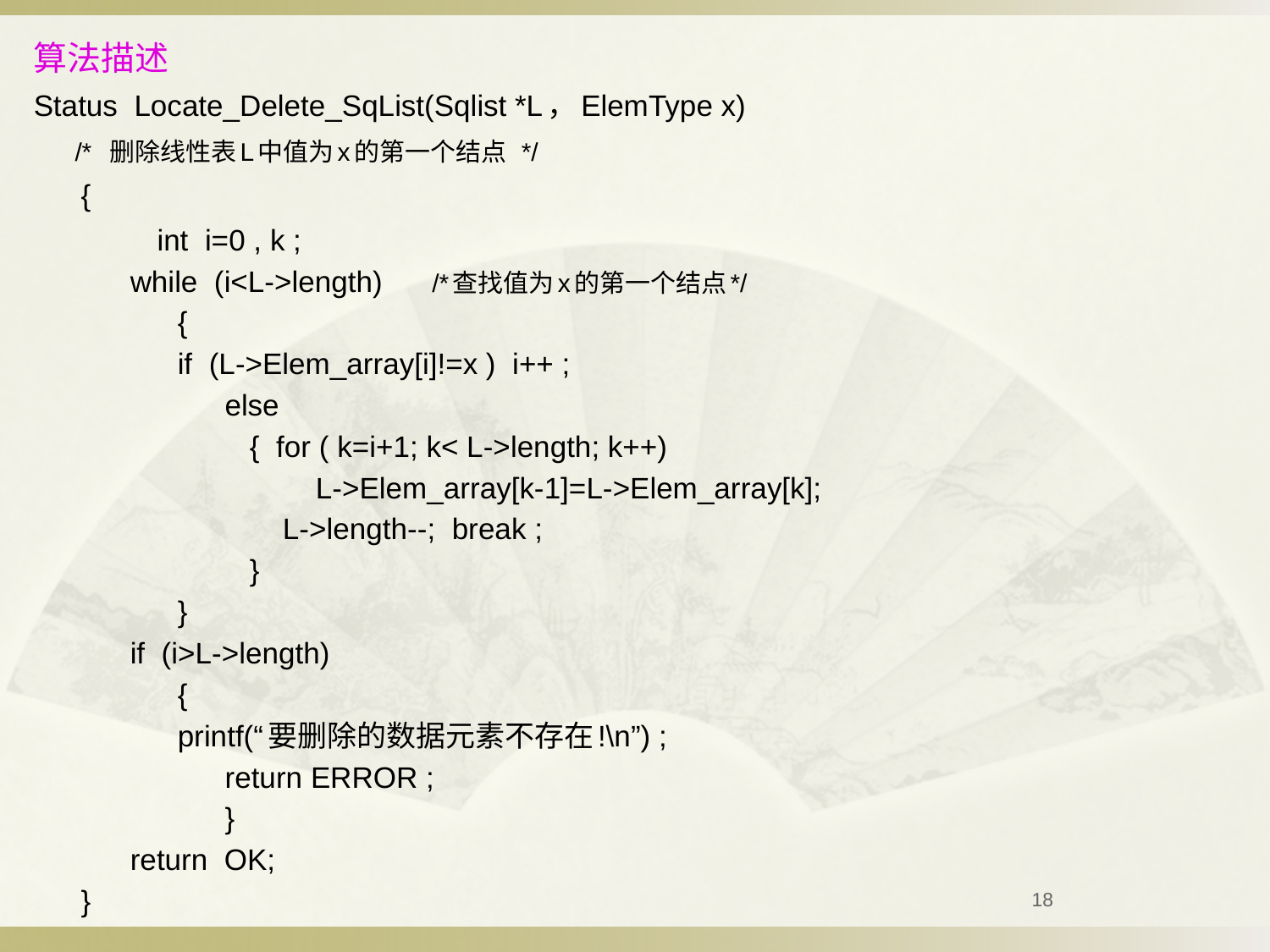

# 算法描述
Status  Locate_Delete_SqList(Sqlist *L，ElemType x)
     /*  删除线性表L中值为x的第一个结点  */
{
	int  i=0 , k ;
	while  (i<L->length)      /*查找值为x的第一个结点*/
{
	if  (L->Elem_array[i]!=x )  i++ ;
	else
   {  for ( k=i+1; k< L->length; k++)
           L->Elem_array[k-1]=L->Elem_array[k];
       L->length--;  break ;
   }
}
	if  (i>L->length)
{
	printf(“要删除的数据元素不存在!\n”) ;
	return ERROR ;
}
return  OK;
}
18